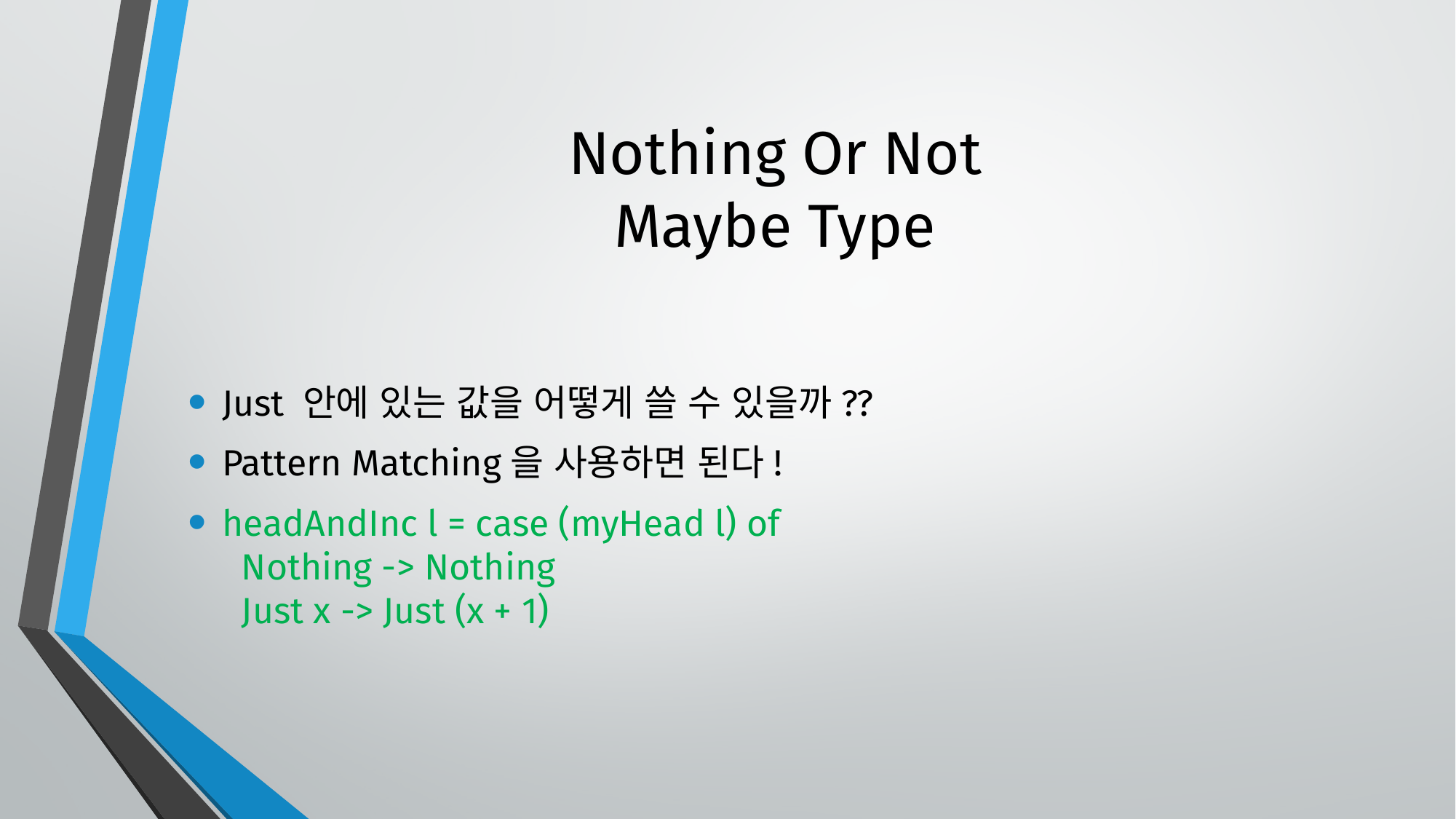

# Nothing Or Not Maybe Type
Just 안에 있는 값을 어떻게 쓸 수 있을까??
Pattern Matching을 사용하면 된다!
headAndInc l = case (myHead l) of
  Nothing -> Nothing
  Just x -> Just (x + 1)